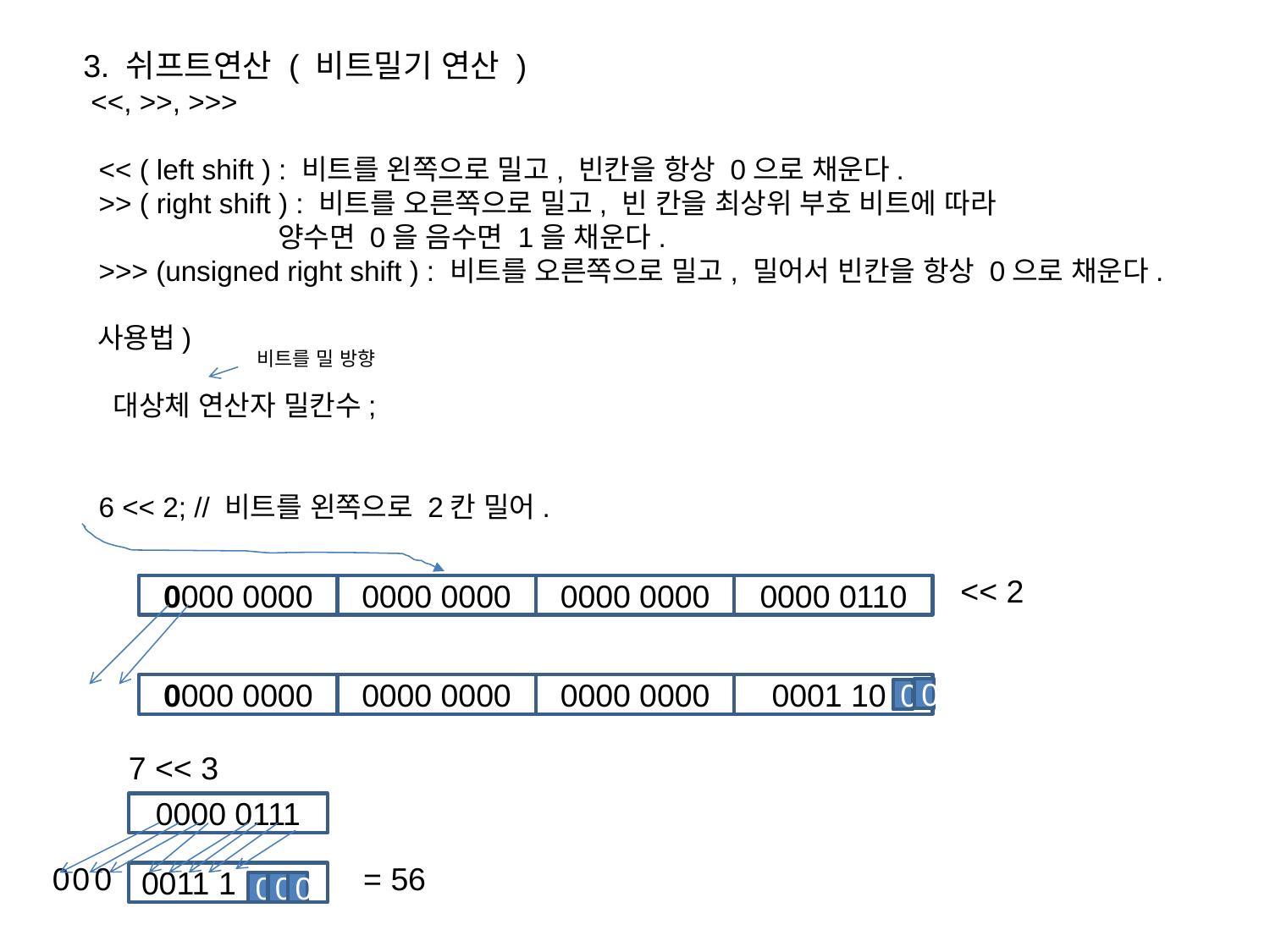

3. 쉬프트연산 ( 비트밀기 연산 )
 <<, >>, >>>

  << ( left shift ) : 비트를 왼쪽으로 밀고, 빈칸을 항상 0으로 채운다.
  >> ( right shift ) : 비트를 오른쪽으로 밀고, 빈 칸을 최상위 부호 비트에 따라
                        양수면 0을 음수면 1을 채운다.
  >>> (unsigned right shift ) : 비트를 오른쪽으로 밀고, 밀어서 빈칸을 항상 0으로 채운다.

 사용법)

   대상체 연산자 밀칸수;

  6 << 2; // 비트를 왼쪽으로 2칸 밀어.
비트를 밀 방향

<< 2
0000 0000
0000 0000
0000 0000
0000 0110
0000 0000
0000 0000
0000 0000
0001 10
0
0
7 << 3
0000 0111
0
0
0
 = 56
0011 1
0
0
0